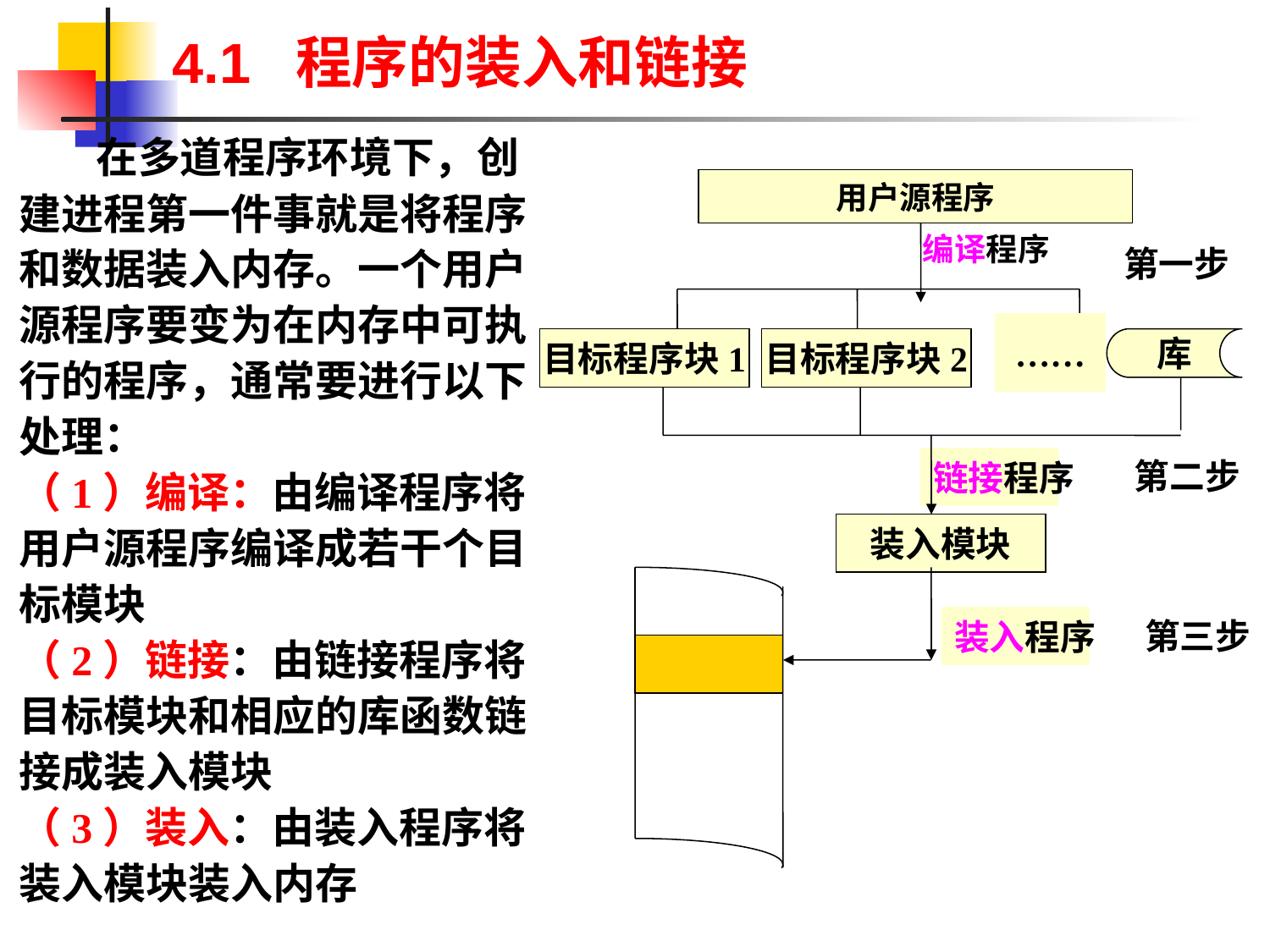

# 4.1  程序的装入和链接
       在多道程序环境下，创建进程第一件事就是将程序和数据装入内存。一个用户源程序要变为在内存中可执行的程序，通常要进行以下处理：
（1）编译：由编译程序将用户源程序编译成若干个目标模块
（2）链接：由链接程序将目标模块和相应的库函数链接成装入模块
（3）装入：由装入程序将装入模块装入内存
用户源程序
编译程序

第一步

目标程序块1
目标程序块2
库

链接程序
第二步
装入模块

装入程序
第三步

……